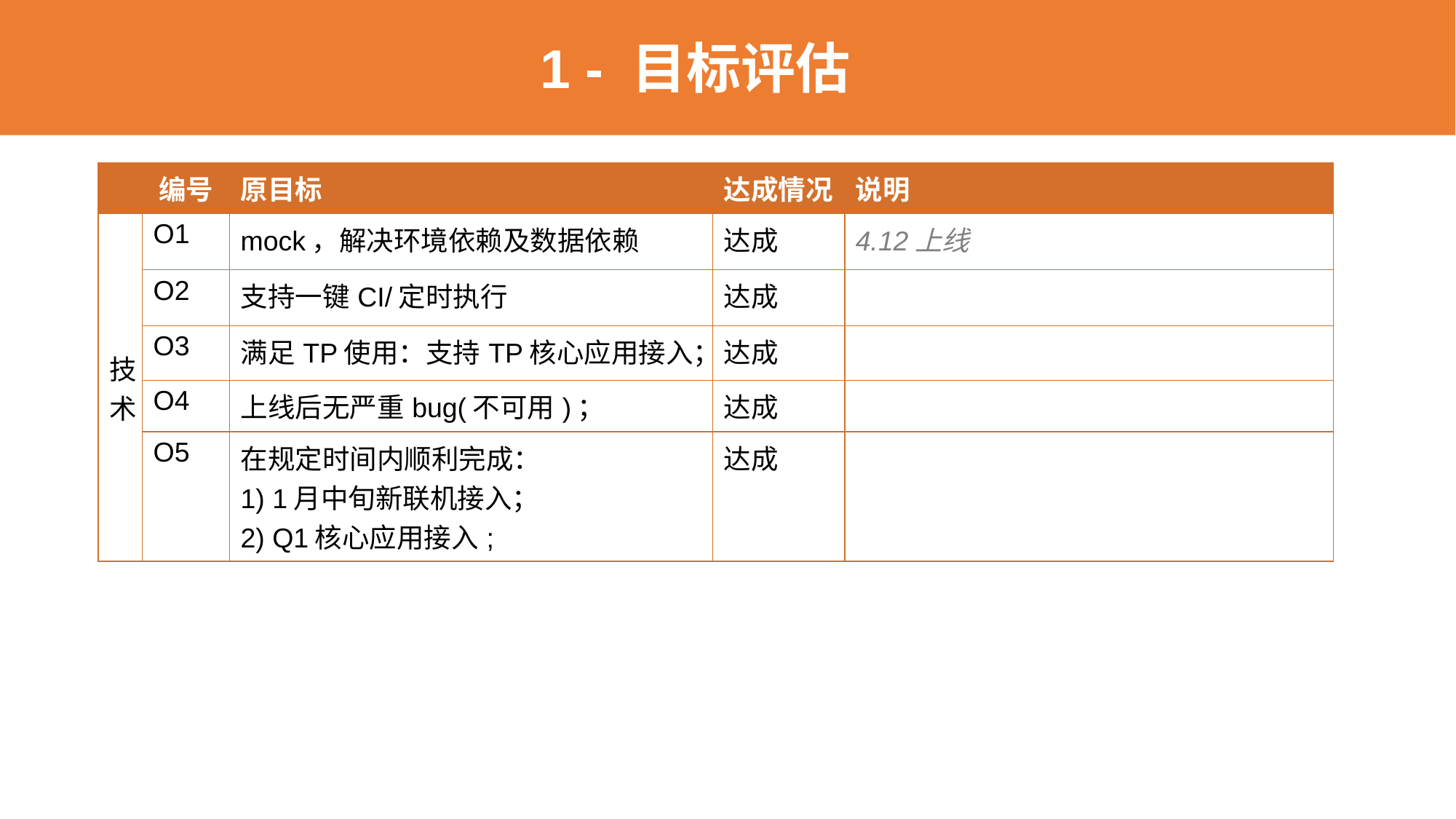

# 1 - 目标评估
|  | 编号 | 原目标 | 达成情况 | 说明 |
| --- | --- | --- | --- | --- |
| 技 术 | O1 | mock，解决环境依赖及数据依赖 | 达成 | 4.12上线 |
|  | O2 | 支持一键CI/定时执行 | 达成 |  |
|  | O3 | 满足TP使用：支持TP核心应用接入； | 达成 |  |
|  | O4 | 上线后无严重bug(不可用)； | 达成 |  |
|  | O5 | 在规定时间内顺利完成： 1) 1月中旬新联机接入； 2) Q1核心应用接入; | 达成 |  |